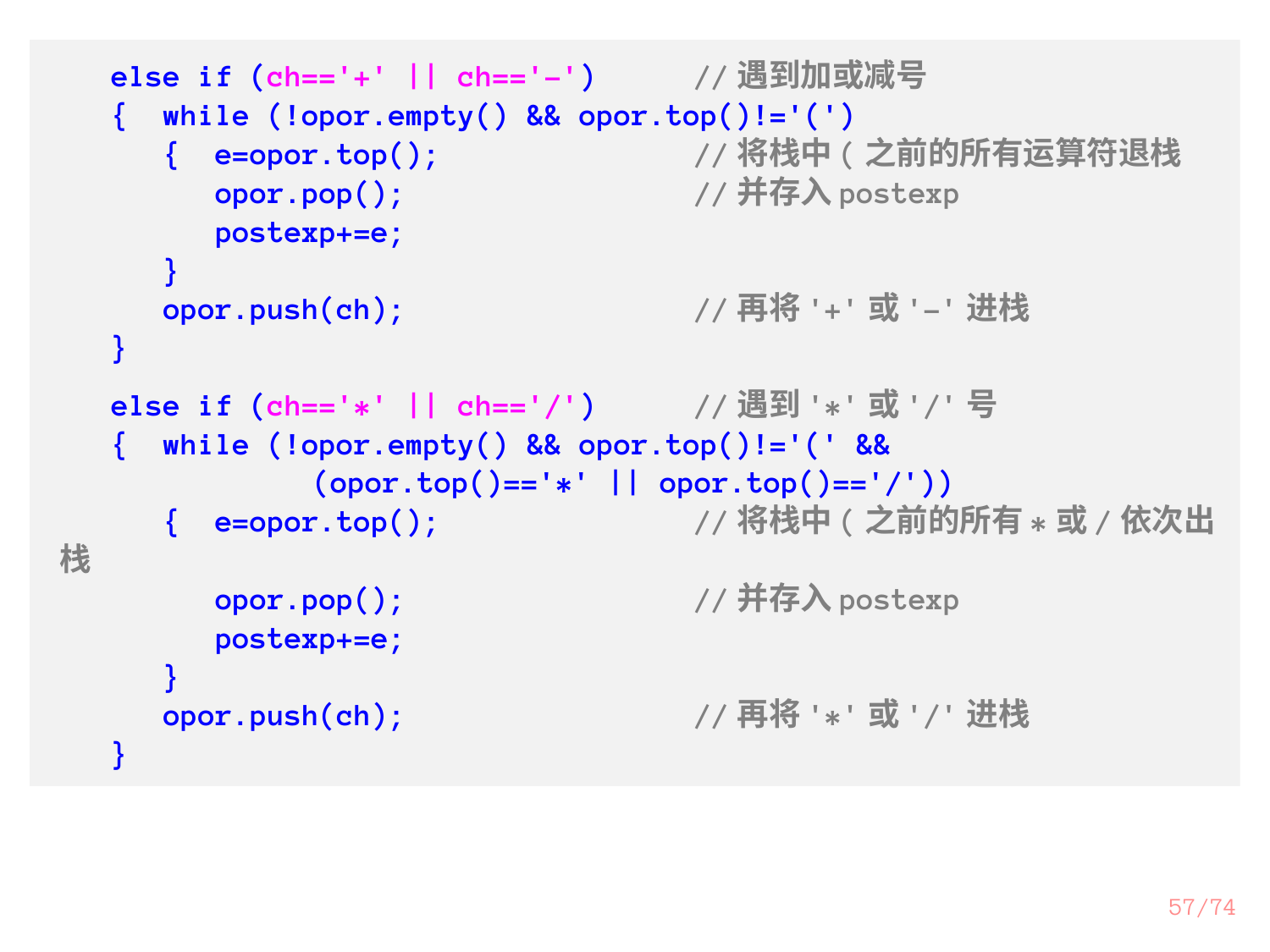

else if (ch=='+' || ch=='-')	//遇到加或减号
   {  while (!opor.empty() && opor.top()!='(')
      {  e=opor.top();		//将栈中(之前的所有运算符退栈
         opor.pop();			//并存入postexp
         postexp+=e;
      }
      opor.push(ch);			//再将'+'或'-'进栈
   }
   else if (ch=='*' || ch=='/')	//遇到'*'或'/'号
   {  while (!opor.empty() && opor.top()!='(' &&
		(opor.top()=='*' || opor.top()=='/'))
      {  e=opor.top();		//将栈中(之前的所有*或/依次出栈
         opor.pop();			//并存入postexp
         postexp+=e;
      }
      opor.push(ch);			//再将'*'或'/'进栈
   }
57/74